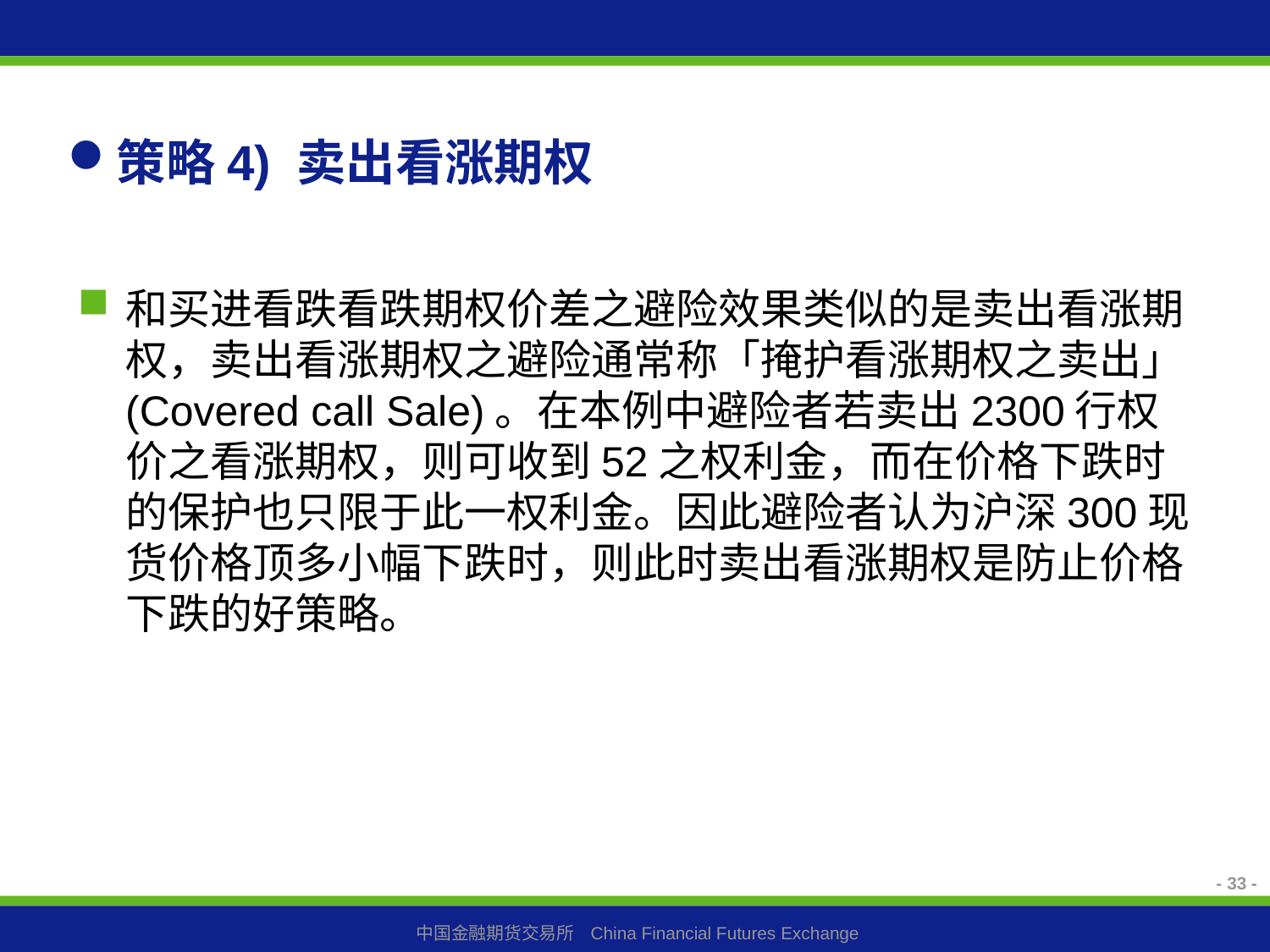

# 策略4) 卖出看涨期权
和买进看跌看跌期权价差之避险效果类似的是卖出看涨期权，卖出看涨期权之避险通常称「掩护看涨期权之卖出」(Covered call Sale)。在本例中避险者若卖出2300行权价之看涨期权，则可收到52之权利金，而在价格下跌时的保护也只限于此一权利金。因此避险者认为沪深300现货价格顶多小幅下跌时，则此时卖出看涨期权是防止价格下跌的好策略。
- 33 -